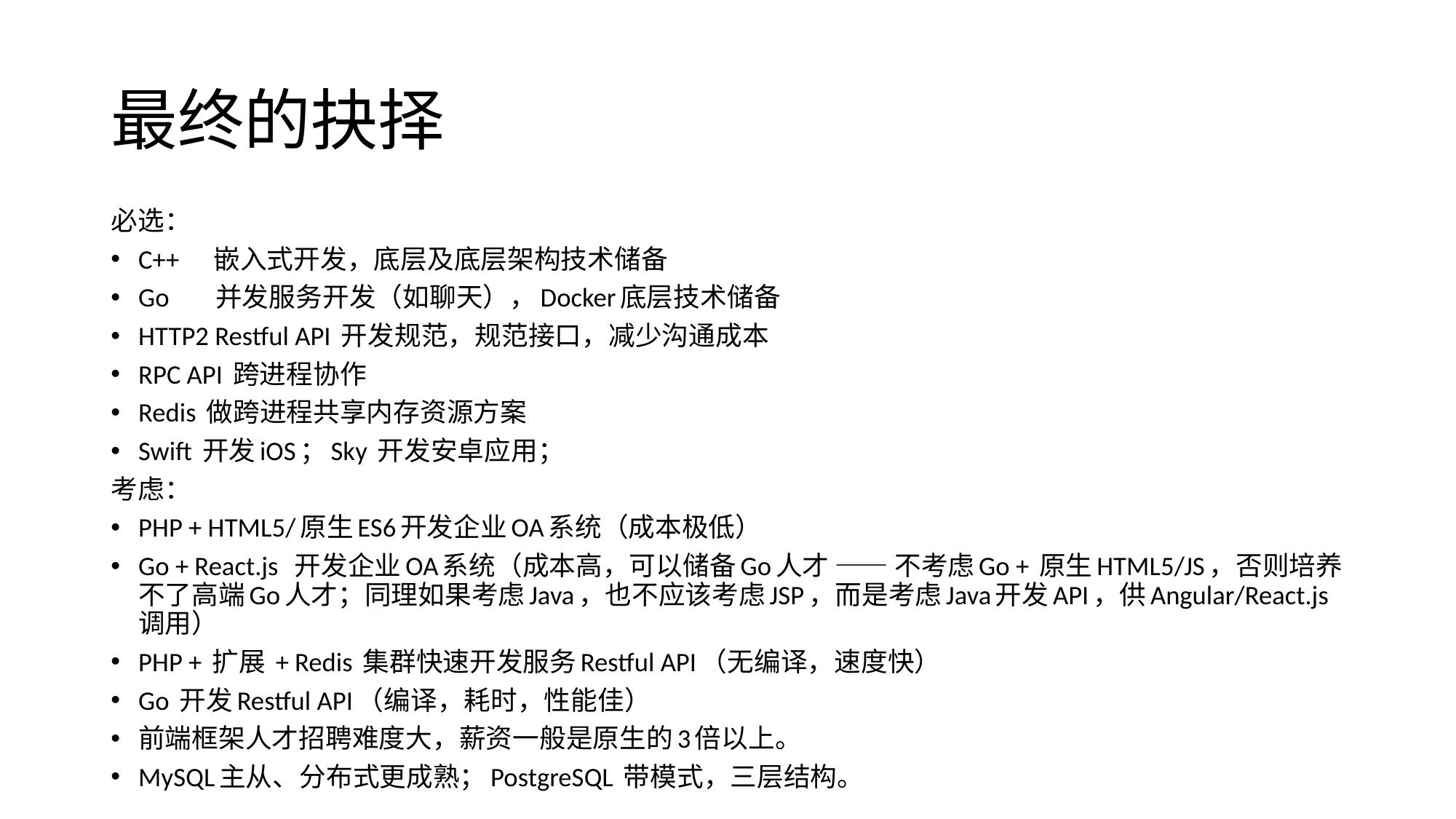

# 最终的抉择
必选：
C++     嵌入式开发，底层及底层架构技术储备
Go       并发服务开发（如聊天），Docker底层技术储备
HTTP2 Restful API 开发规范，规范接口，减少沟通成本
RPC API 跨进程协作
Redis 做跨进程共享内存资源方案
Swift 开发iOS；Sky 开发安卓应用；
考虑：
PHP + HTML5/原生ES6开发企业OA系统（成本极低）
Go + React.js  开发企业OA系统（成本高，可以储备Go人才 —— 不考虑Go + 原生HTML5/JS，否则培养不了高端Go人才；同理如果考虑Java，也不应该考虑JSP，而是考虑Java开发API，供Angular/React.js调用）
PHP + 扩展 + Redis 集群快速开发服务Restful API（无编译，速度快）
Go 开发Restful API（编译，耗时，性能佳）
前端框架人才招聘难度大，薪资一般是原生的3倍以上。
MySQL主从、分布式更成熟；PostgreSQL 带模式，三层结构。